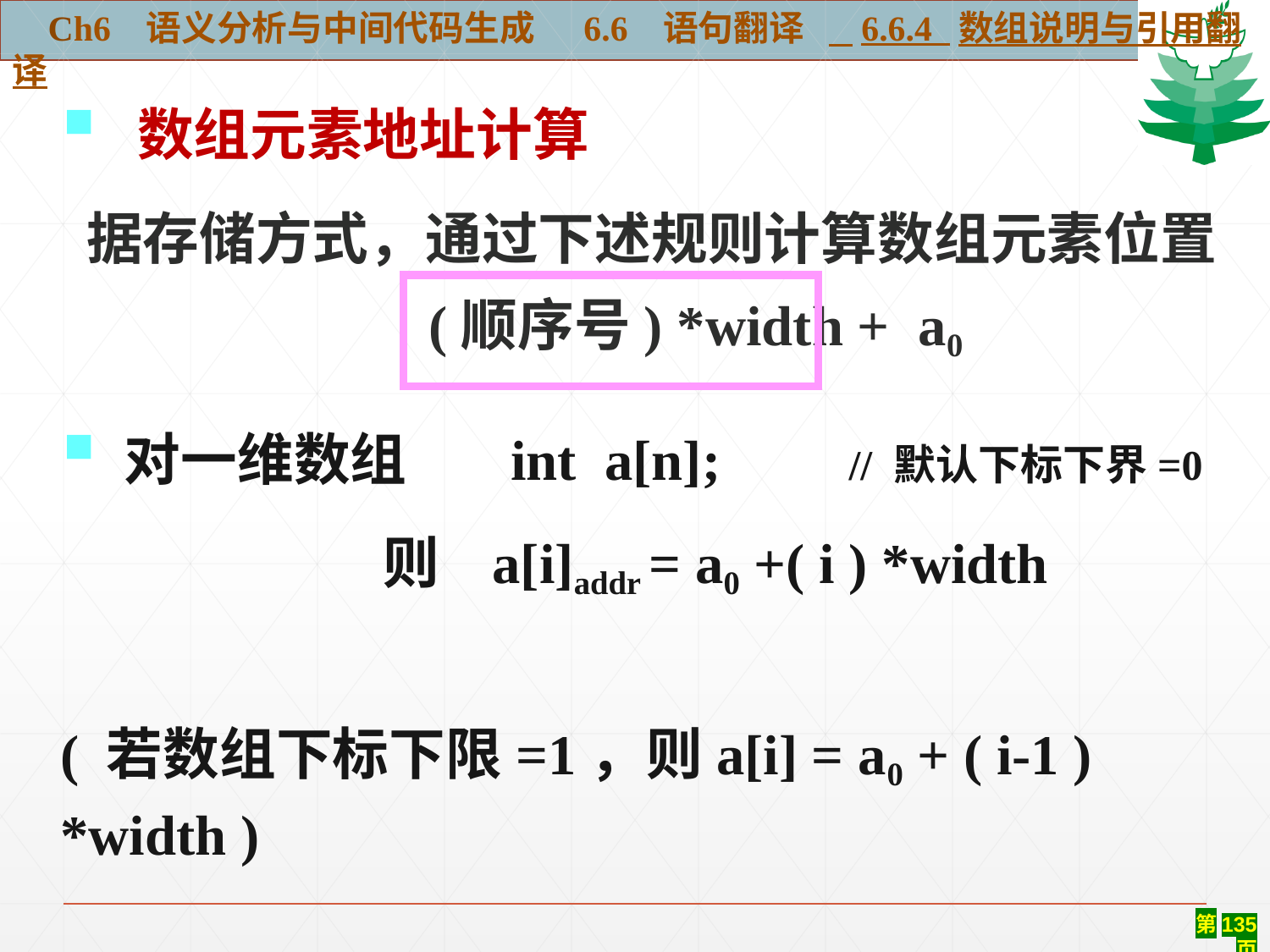

Ch6   语义分析与中间代码生成     6.6   语句翻译      6.6.4  数组说明与引用翻译
  数组元素地址计算
 据存储方式，通过下述规则计算数组元素位置
                          (顺序号) *width +  a0

 对一维数组       int  a[n];         // 默认下标下界=0
                        则   a[i]addr = a0 +( i ) *width

( 若数组下标下限=1，则a[i] = a0 + ( i-1 ) *width )